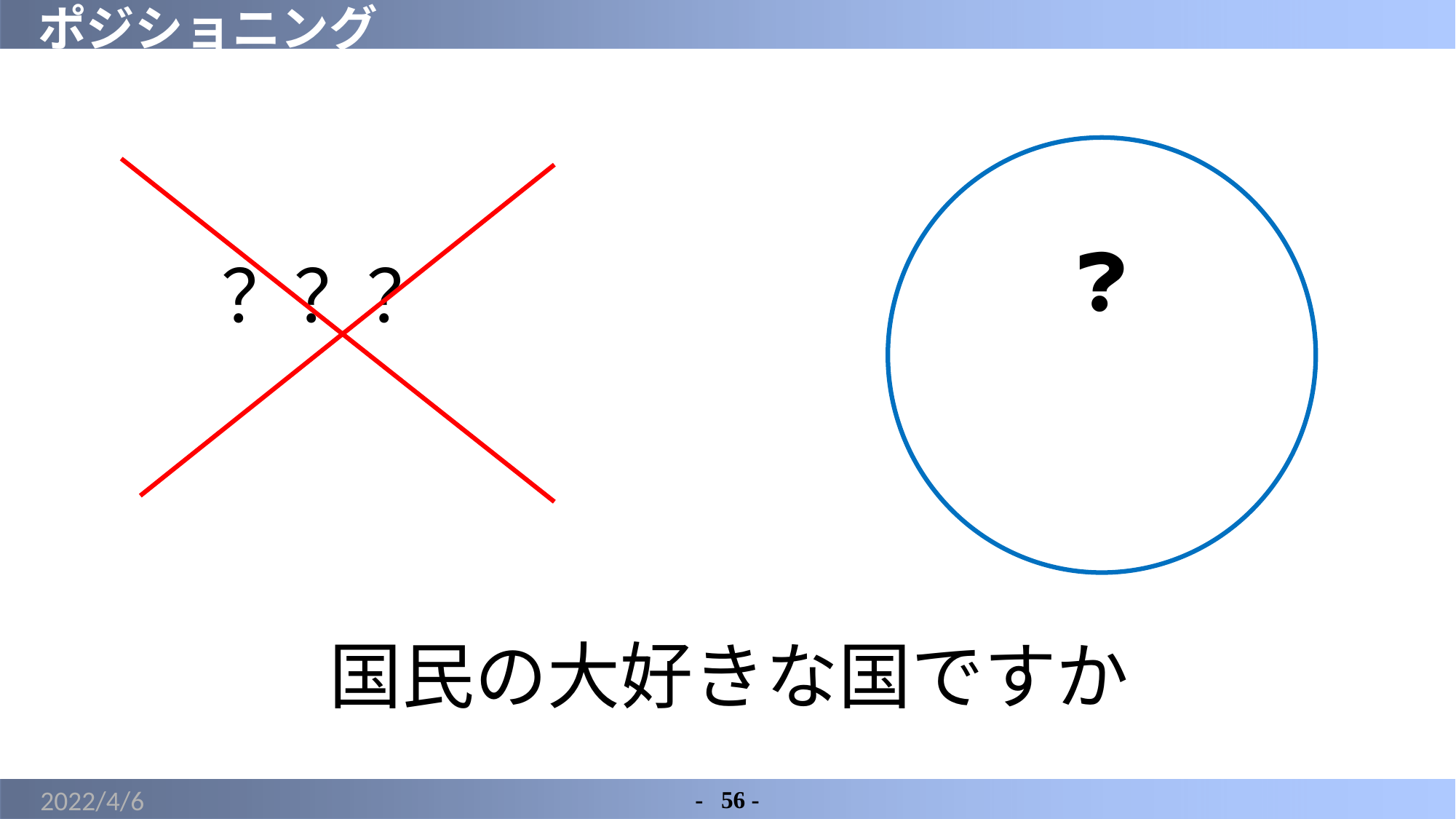

# ポジショニング

❓
？？？
国民の大好きな国ですか
2022/4/6
-	56 -